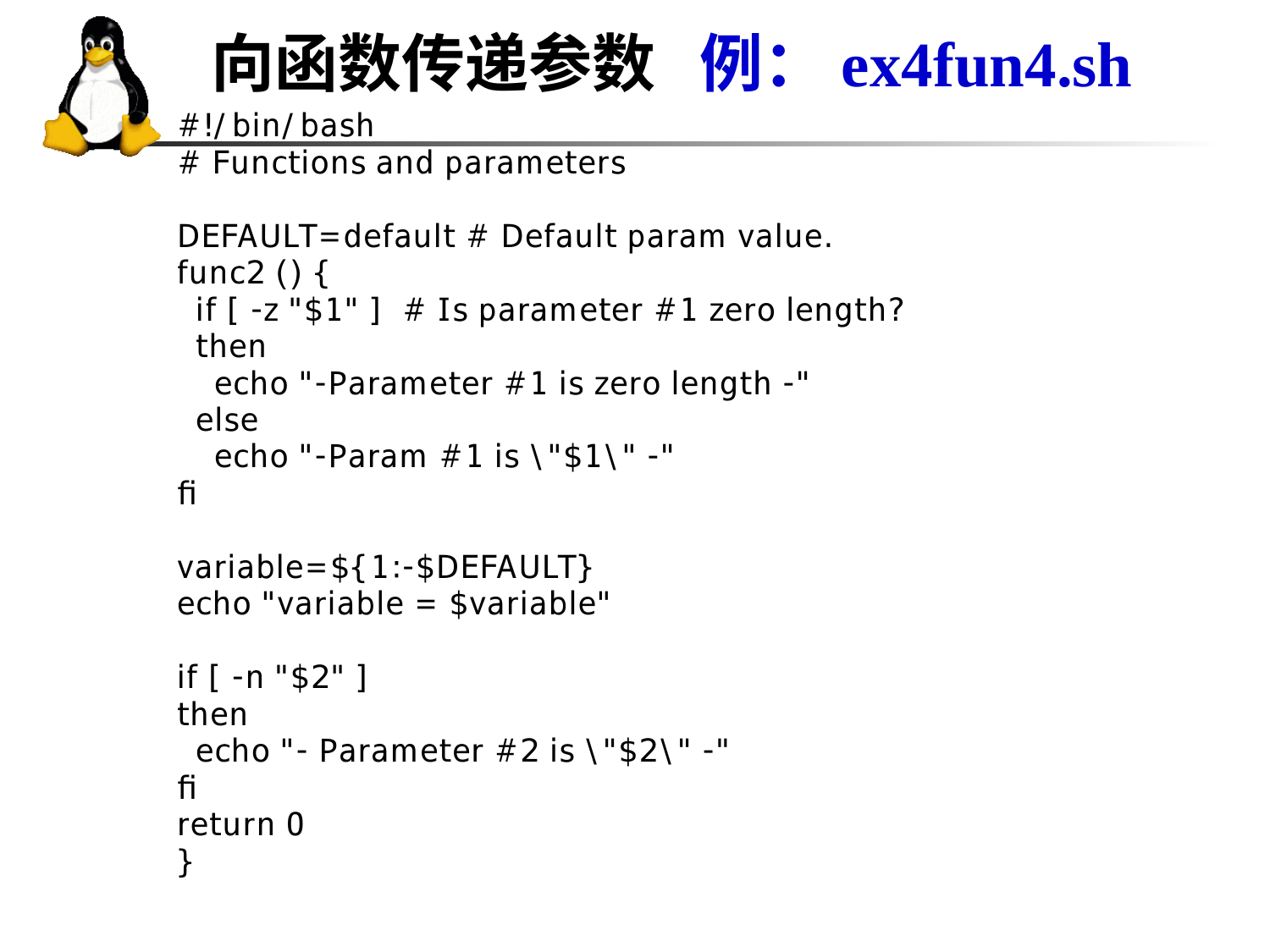

# 向函数传递参数   例：ex4fun4.sh
#!/bin/bash
# Functions and parameters

DEFAULT=default # Default param value.
func2 () {
  if [ -z "$1" ]  # Is parameter #1 zero length?
  then
    echo "-Parameter #1 is zero length -"
  else
    echo "-Param #1 is \"$1\" -"
fi

variable=${1:-$DEFAULT}
echo "variable = $variable"

if [ -n "$2" ]
then
  echo "- Parameter #2 is \"$2\" -"
fi
return 0
}